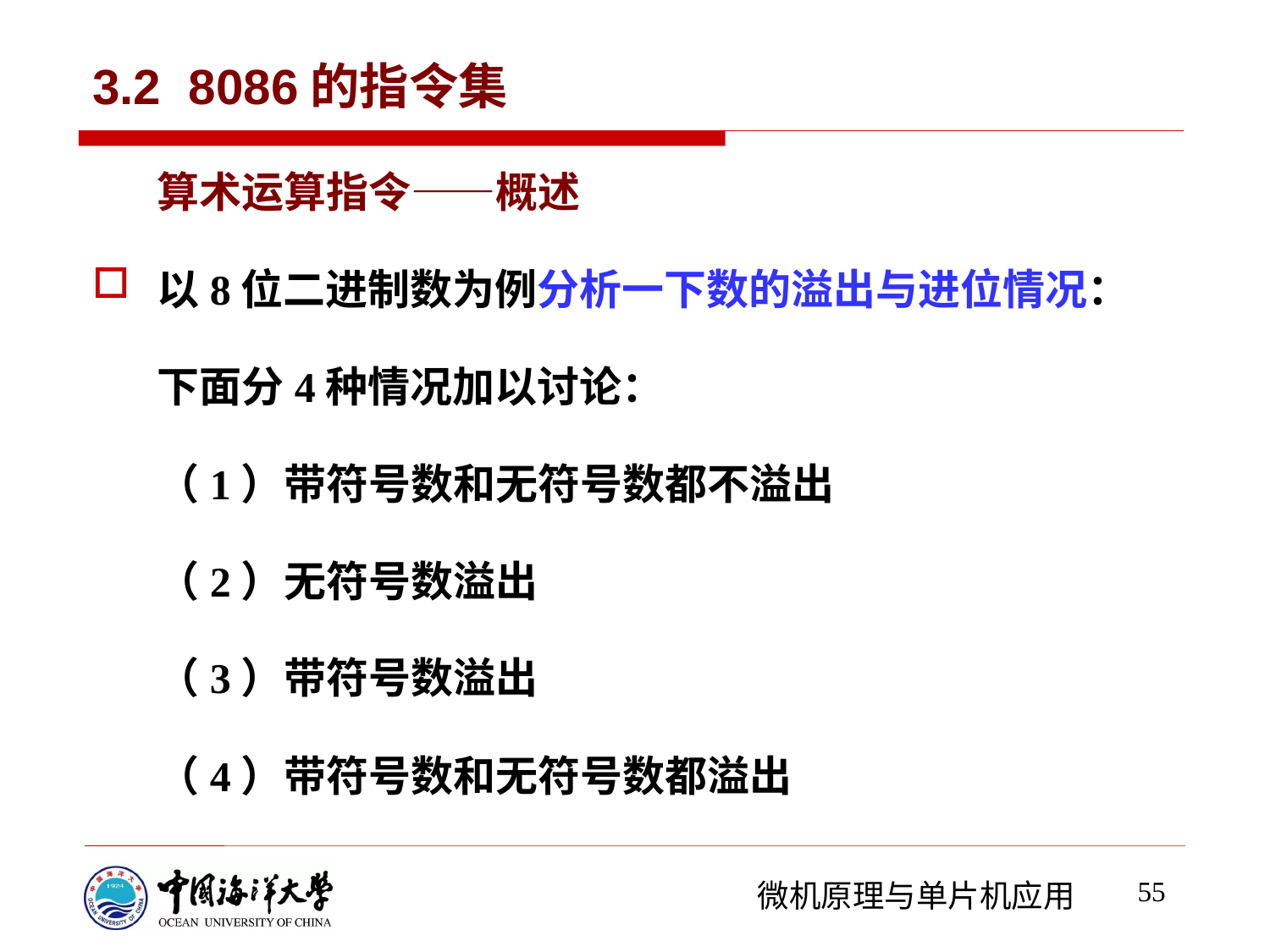

# 3.2  8086的指令集
算术运算指令——概述
以8位二进制数为例分析一下数的溢出与进位情况：
下面分4种情况加以讨论：
（1）	带符号数和无符号数都不溢出
（2）	无符号数溢出
（3）	带符号数溢出
（4）	带符号数和无符号数都溢出

55